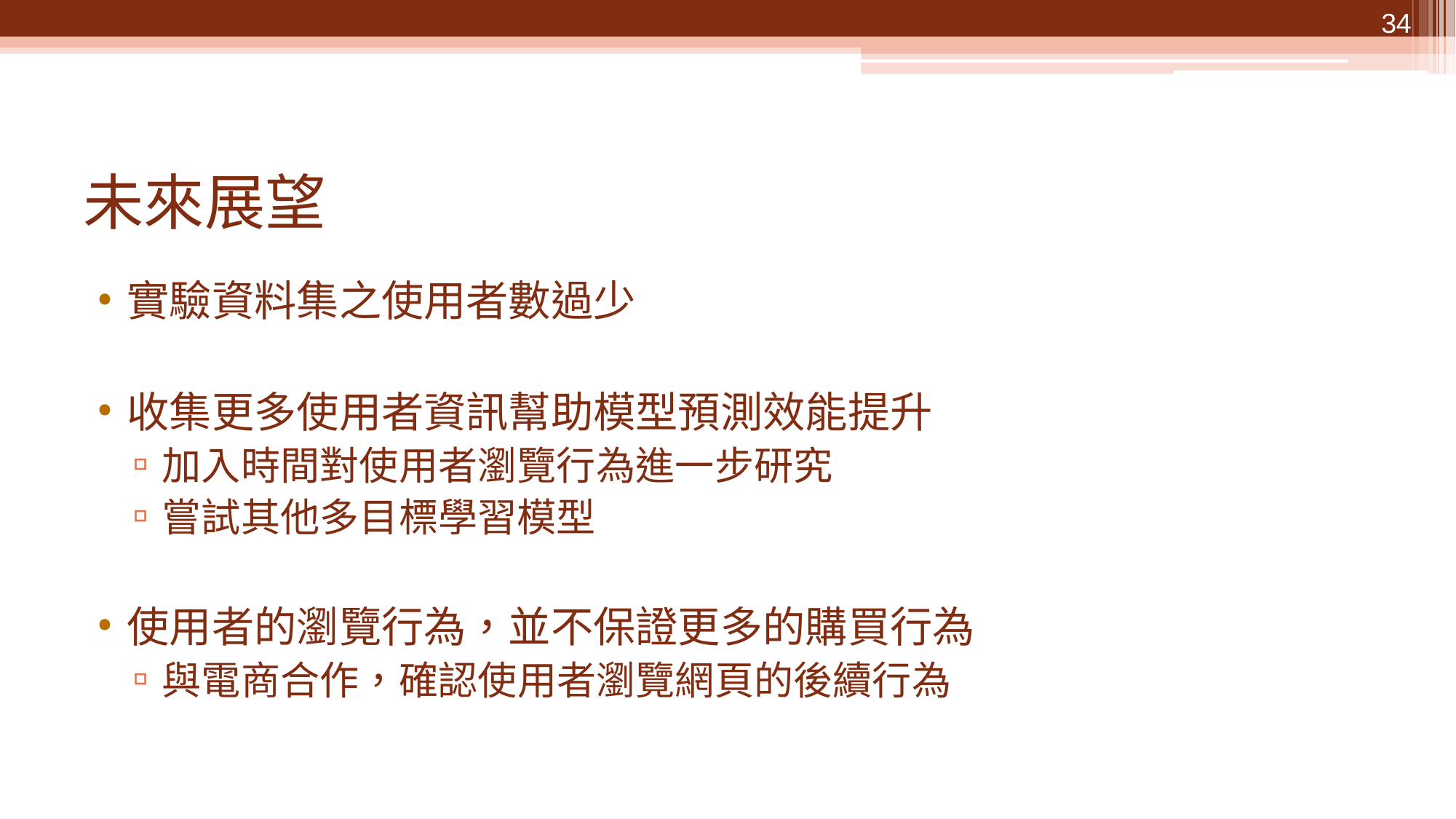

34
# 未來展望
實驗資料集之使用者數過少

收集更多使用者資訊幫助模型預測效能提升
加入時間對使用者瀏覽行為進一步研究
嘗試其他多目標學習模型

使用者的瀏覽行為，並不保證更多的購買行為
與電商合作，確認使用者瀏覽網頁的後續行為